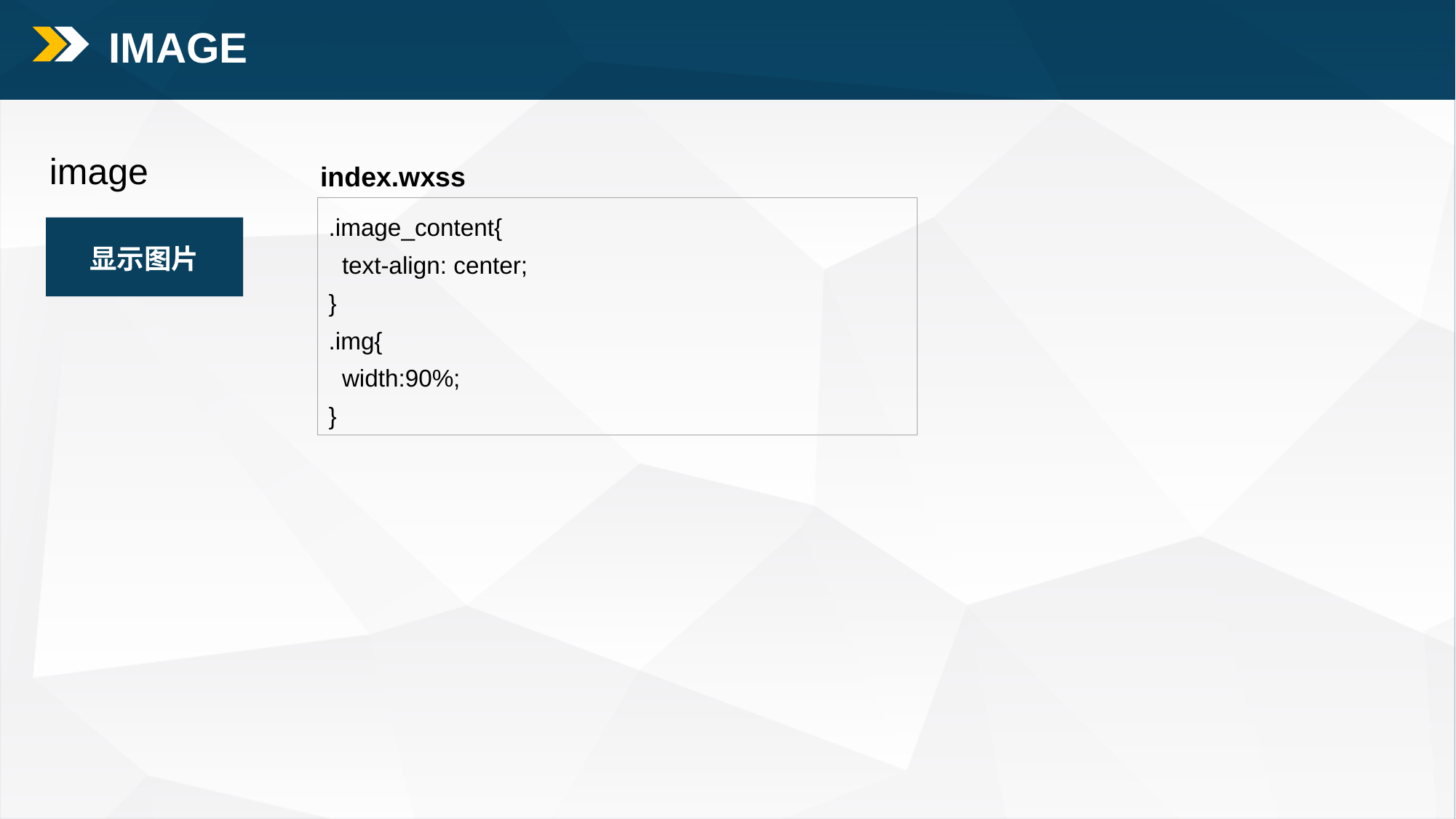

IMAGE

image
index.wxss
.image_content{
  text-align: center;
}
.img{
  width:90%;
}

显示图片